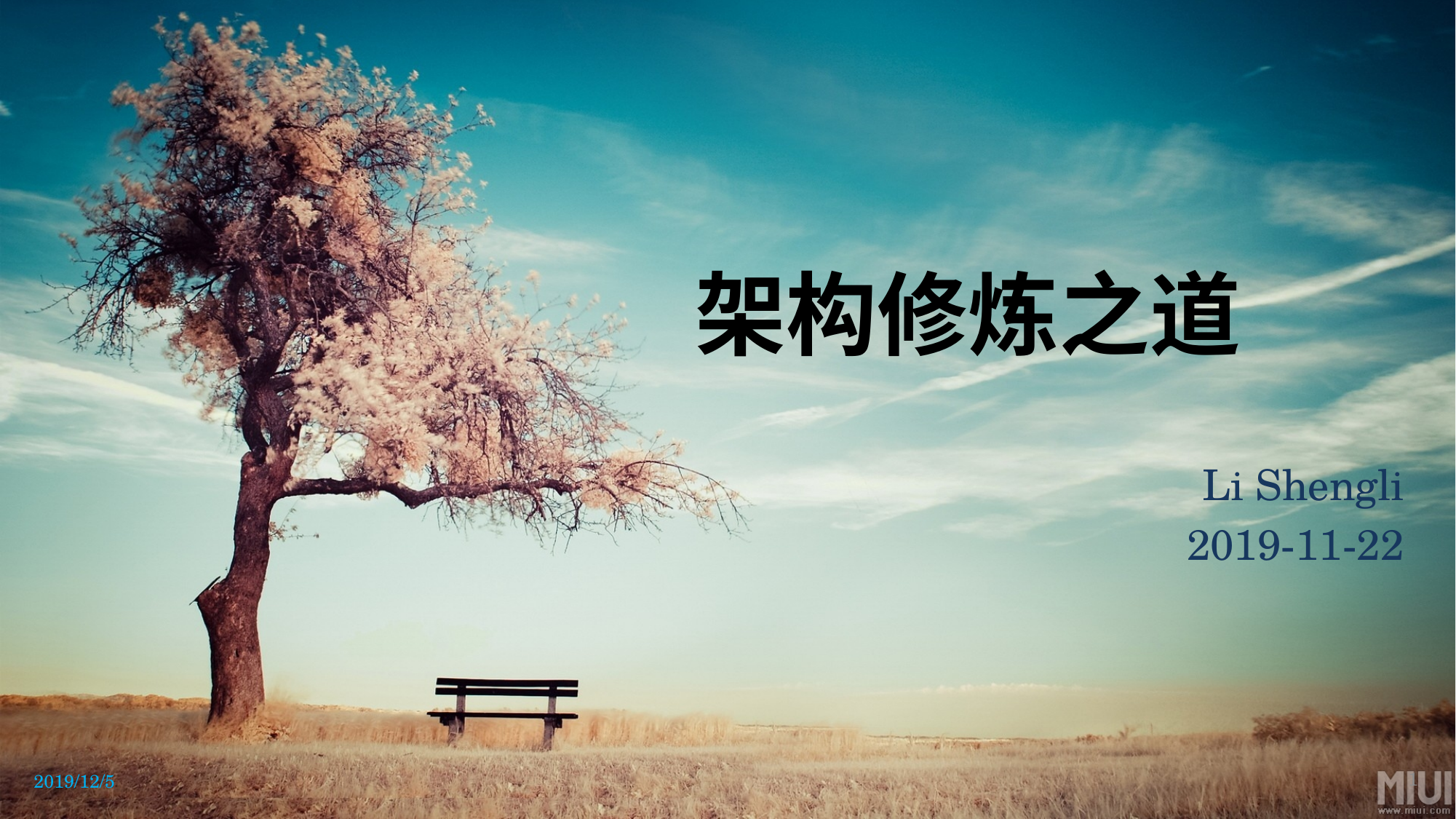

# 架构修炼之道
Li Shengli
2019-11-22
2019/12/5
1